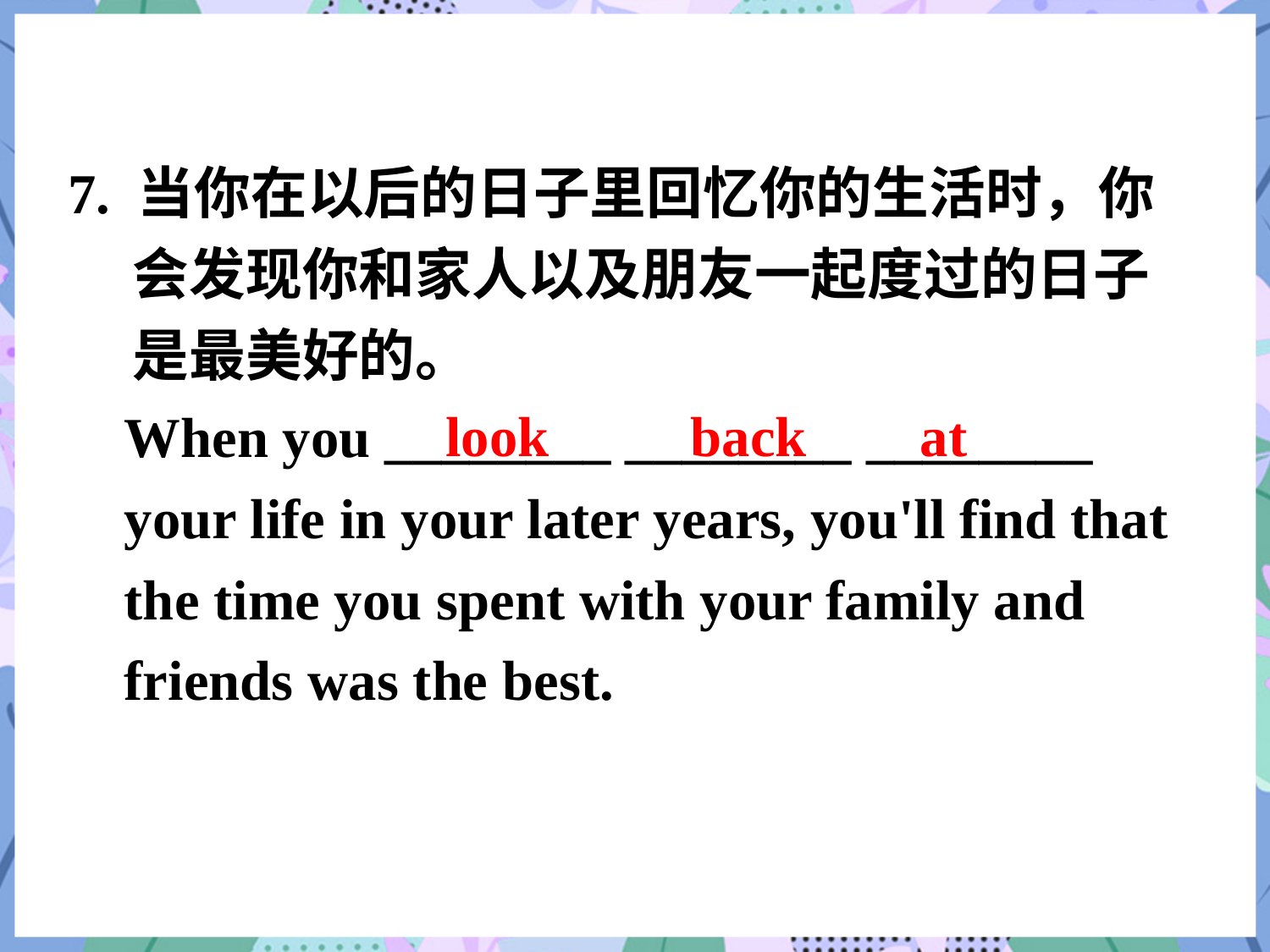

7. 当你在以后的日子里回忆你的生活时，你
    会发现你和家人以及朋友一起度过的日子
    是最美好的。
    When you ________ ________ ________
    your life in your later years, you'll find that
    the time you spent with your family and
    friends was the best.
   look          back        at